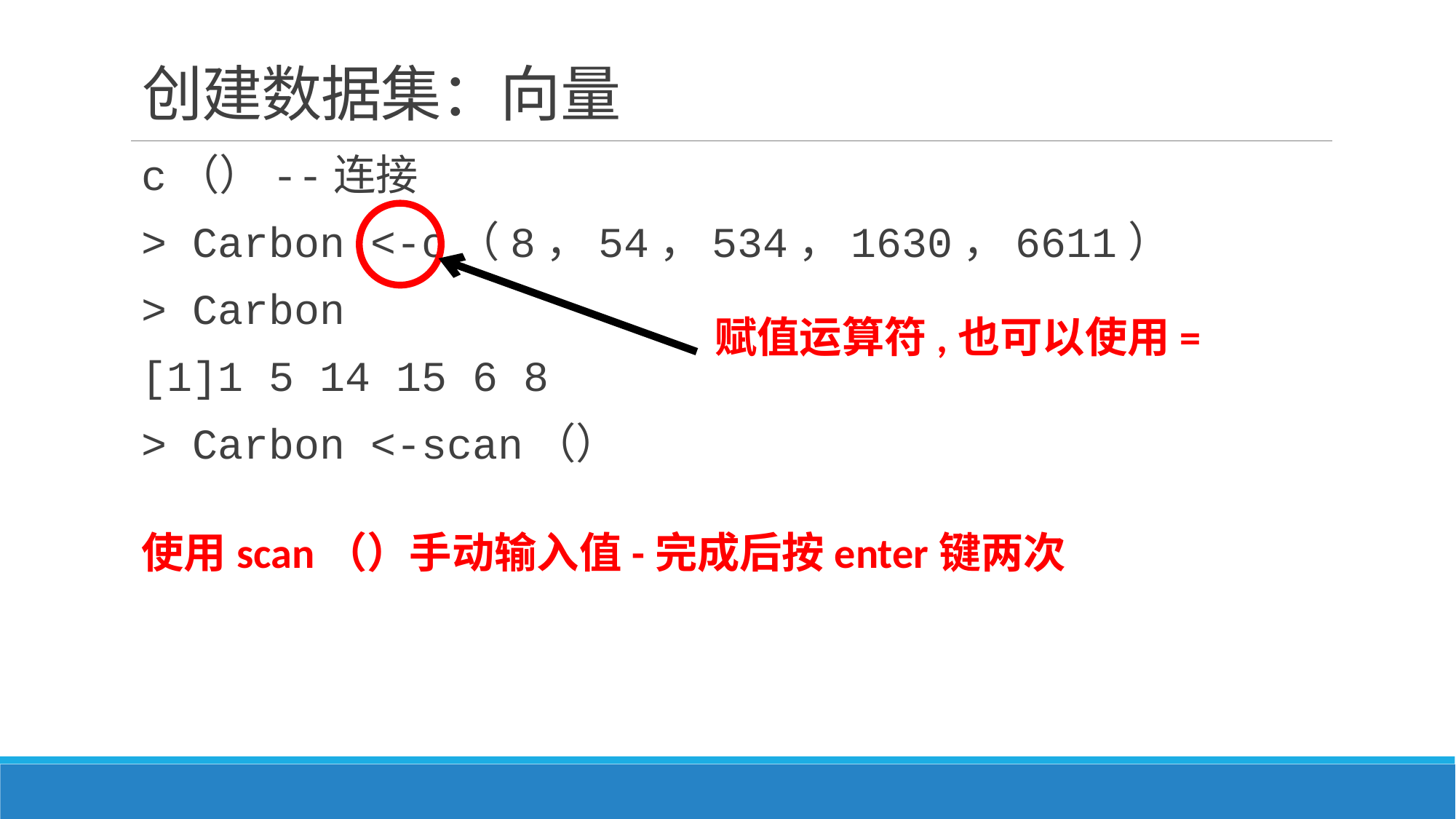

# 创建数据集：向量
c（）--连接
> Carbon <-c（8，54，534，1630，6611）
> Carbon
[1]1 5 14 15 6 8
> Carbon <-scan（）

赋值运算符,也可以使用=
使用scan（）手动输入值-完成后按enter键两次